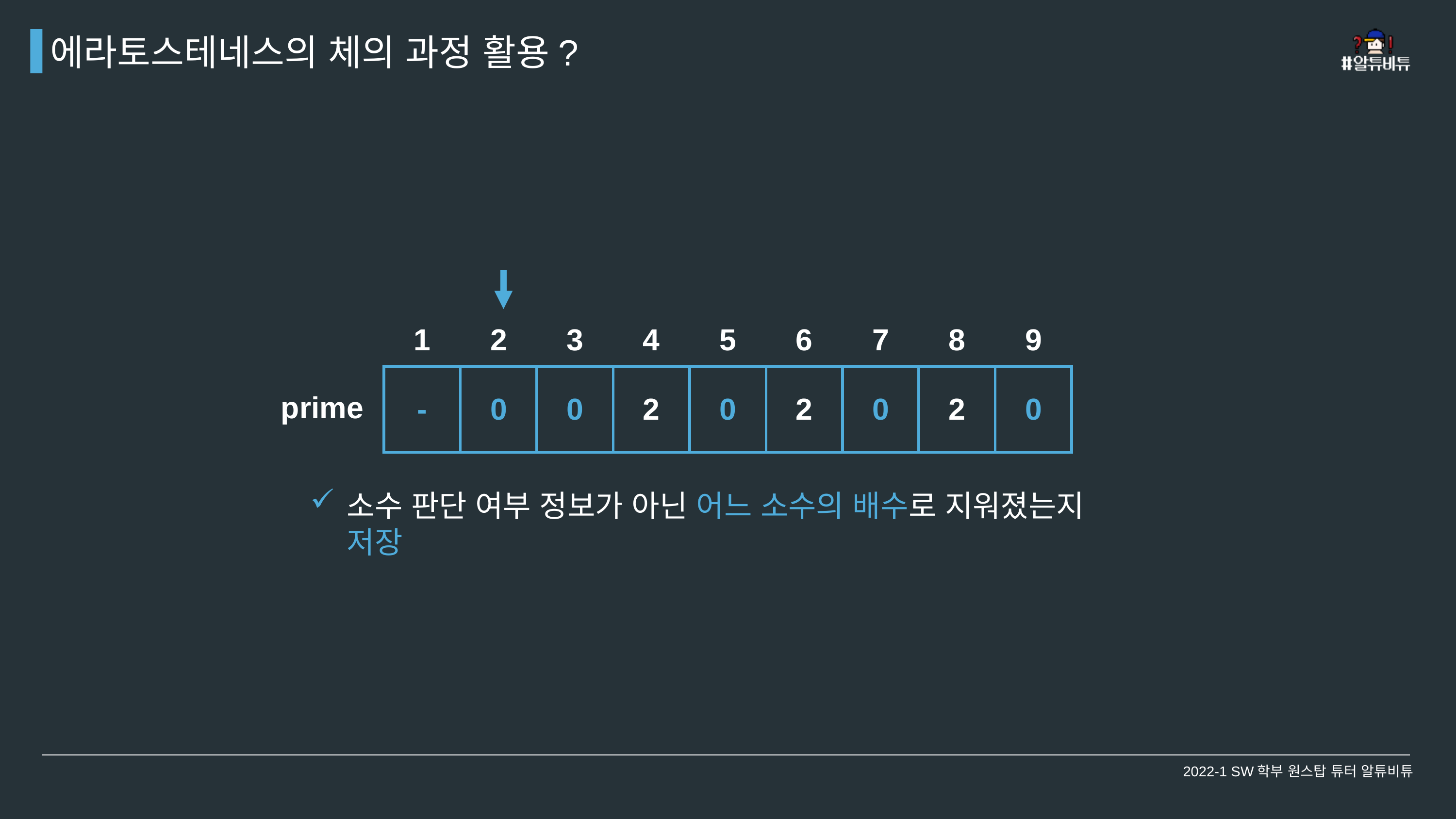

에라토스테네스의 체의 과정 활용?
| 1 | 2 | 3 | 4 | 5 | 6 | 7 | 8 | 9 |
| --- | --- | --- | --- | --- | --- | --- | --- | --- |

| - | 0 | 0 | 2 | 0 | 2 | 0 | 2 | 0 |
| --- | --- | --- | --- | --- | --- | --- | --- | --- |
prime
소수 판단 여부 정보가 아닌 어느 소수의 배수로 지워졌는지 저장
2022-1 SW학부 원스탑 튜터 알튜비튜